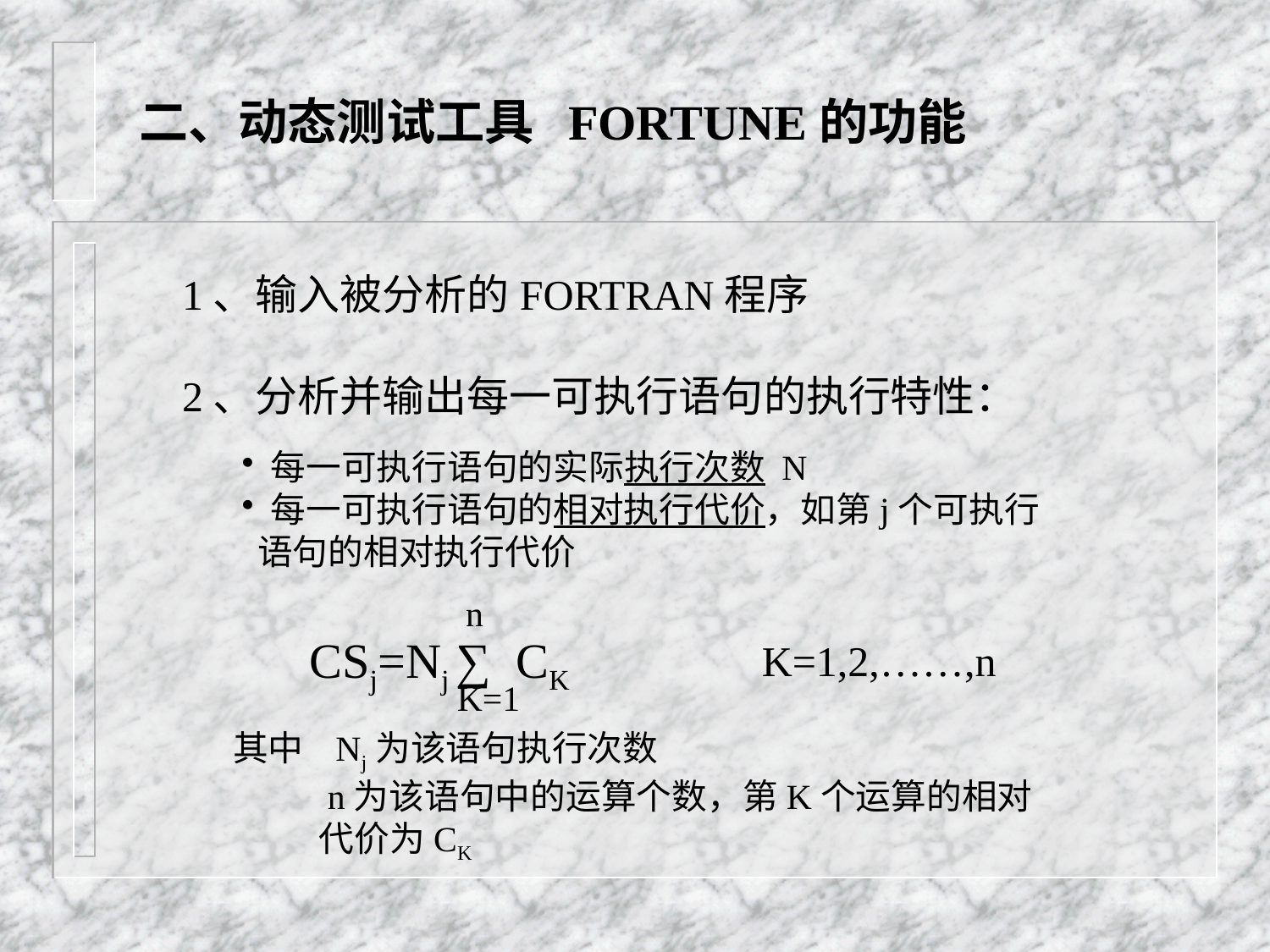

二、动态测试工具  FORTUNE的功能
1、输入被分析的FORTRAN程序
2、分析并输出每一可执行语句的执行特性：
 每一可执行语句的实际执行次数 N
 每一可执行语句的相对执行代价，如第j个可执行
  语句的相对执行代价
 n
K=1
CSj=Nj ∑  CK
 K=1,2,……,n
其中   Nj为该语句执行次数
           n为该语句中的运算个数，第K个运算的相对
           代价为CK